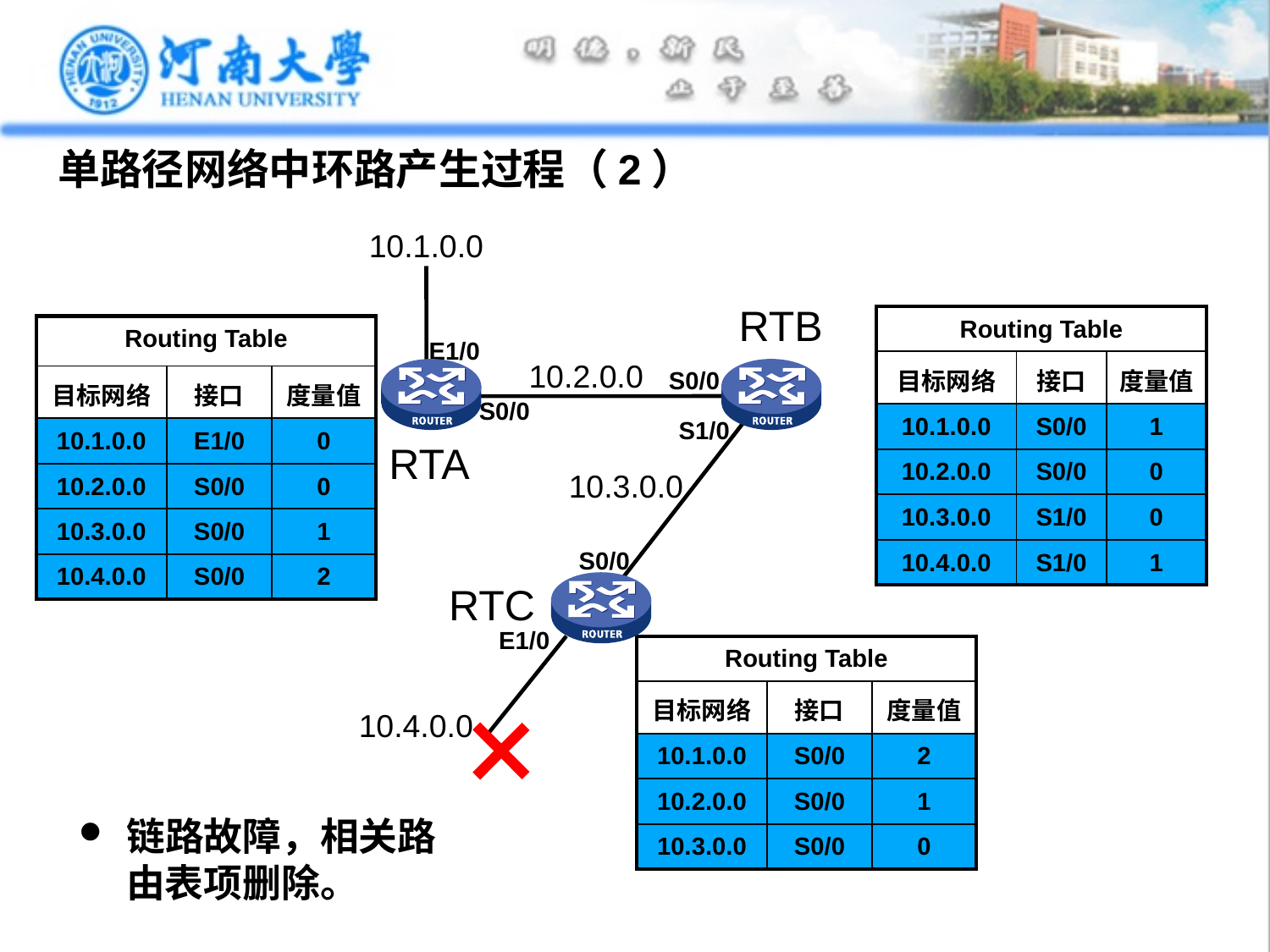

# 单路径网络中环路产生过程（2）
10.1.0.0

RTB
| Routing Table |  |  |
| --- | --- | --- |
| 目标网络 | 接口 | 度量值 |
| 10.1.0.0 | S0/0 | 1 |
| 10.2.0.0 | S0/0 | 0 |
| 10.3.0.0 | S1/0 | 0 |
| 10.4.0.0 | S1/0 | 1 |
| Routing Table |  |  |
| --- | --- | --- |
| 目标网络 | 接口 | 度量值 |
| 10.1.0.0 | E1/0 | 0 |
| 10.2.0.0 | S0/0 | 0 |
| 10.3.0.0 | S0/0 | 1 |
| 10.4.0.0 | S0/0 | 2 |
E1/0
10.2.0.0
S0/0

S0/0

S1/0
RTA
10.3.0.0
S0/0
RTC

E1/0

| Routing Table |  |  |
| --- | --- | --- |
| 目标网络 | 接口 | 度量值 |
| 10.1.0.0 | S0/0 | 2 |
| 10.2.0.0 | S0/0 | 1 |
| 10.3.0.0 | S0/0 | 0 |
10.4.0.0

链路故障，相关路由表项删除。